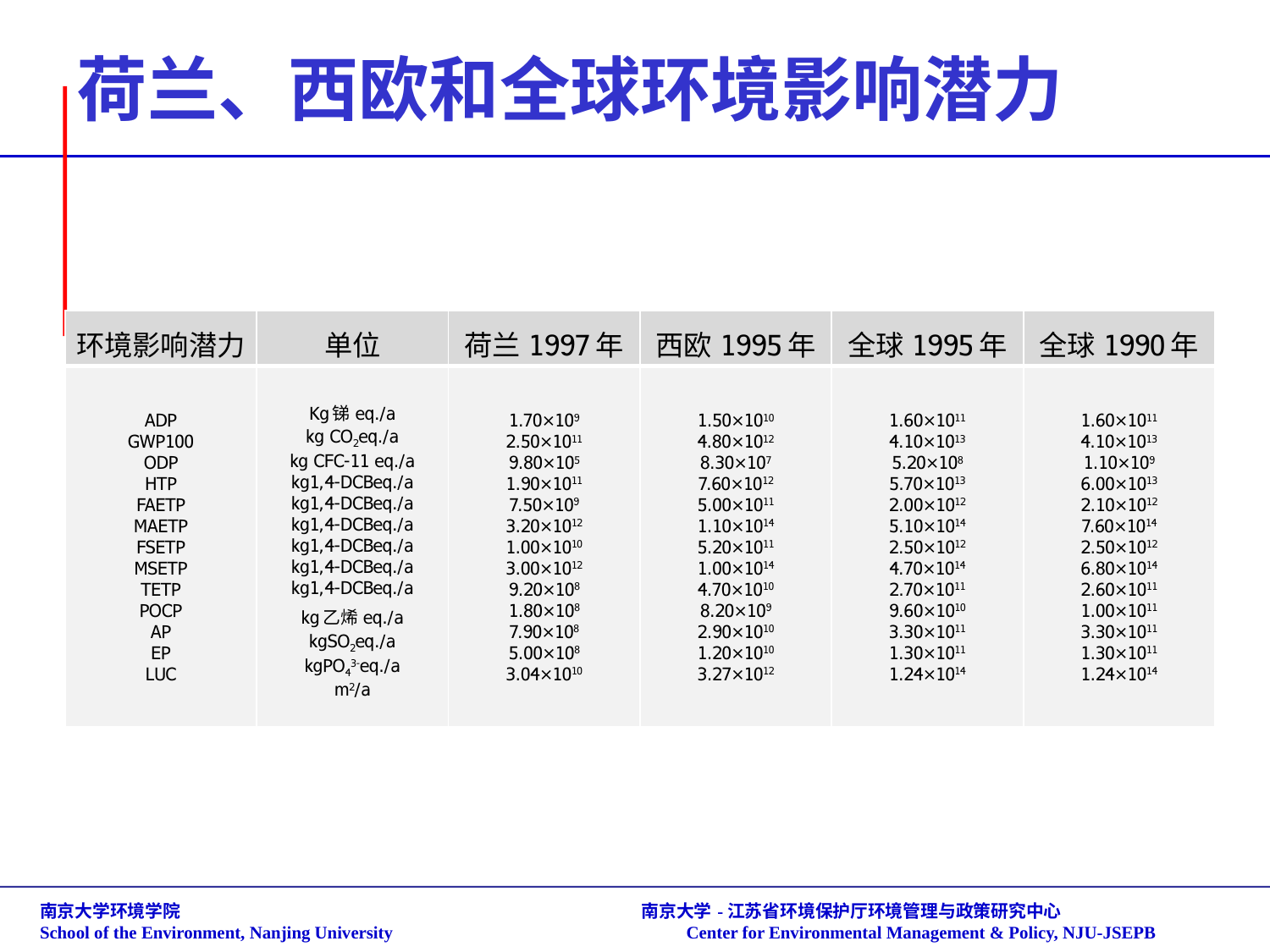

# 荷兰、西欧和全球环境影响潜力
| 环境影响潜力 | 单位 | 荷兰1997年 | 西欧1995年 | 全球1995年 | 全球1990年 |
| --- | --- | --- | --- | --- | --- |
| ADP GWP100 ODP HTP FAETP MAETP FSETP MSETP TETP POCP AP EP LUC | Kg锑eq./a kg CO2eq./a kg CFC-11 eq./a kg1,4-DCBeq./a kg1,4-DCBeq./a kg1,4-DCBeq./a kg1,4-DCBeq./a kg1,4-DCBeq./a kg1,4-DCBeq./a kg乙烯eq./a kgSO2eq./a kgPO43-eq./a m2/a | 1.70×109 2.50×1011 9.80×105 1.90×1011 7.50×109 3.20×1012 1.00×1010 3.00×1012 9.20×108 1.80×108 7.90×108 5.00×108 3.04×1010 | 1.50×1010 4.80×1012 8.30×107 7.60×1012 5.00×1011 1.10×1014 5.20×1011 1.00×1014 4.70×1010 8.20×109 2.90×1010 1.20×1010 3.27×1012 | 1.60×1011 4.10×1013 5.20×108 5.70×1013 2.00×1012 5.10×1014 2.50×1012 4.70×1014 2.70×1011 9.60×1010 3.30×1011 1.30×1011 1.24×1014 | 1.60×1011 4.10×1013 1.10×109 6.00×1013 2.10×1012 7.60×1014 2.50×1012 6.80×1014 2.60×1011 1.00×1011 3.30×1011 1.30×1011 1.24×1014 |